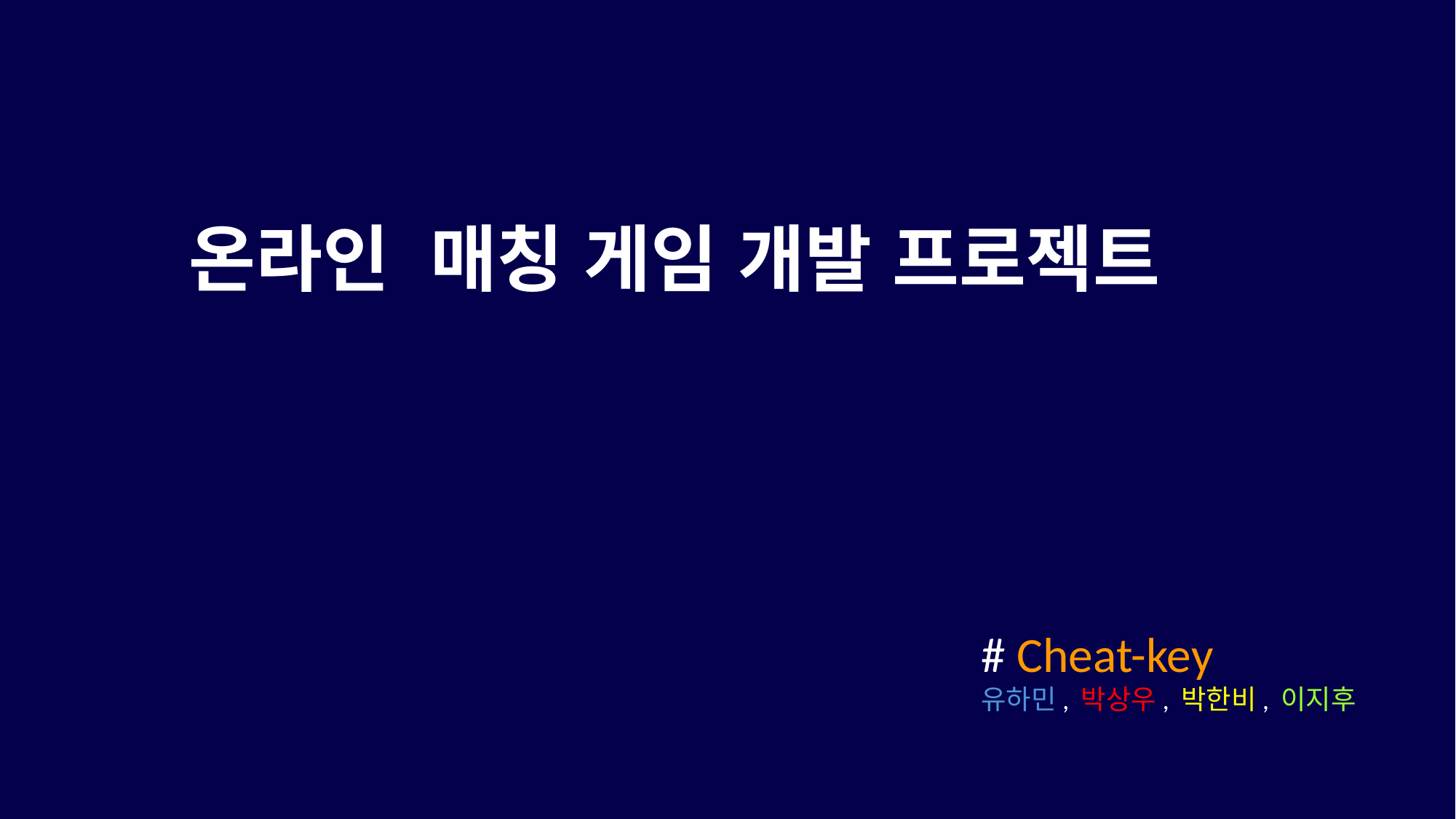

온라인  매칭 게임 개발 프로젝트
# # Cheat-key 유하민, 박상우, 박한비, 이지후